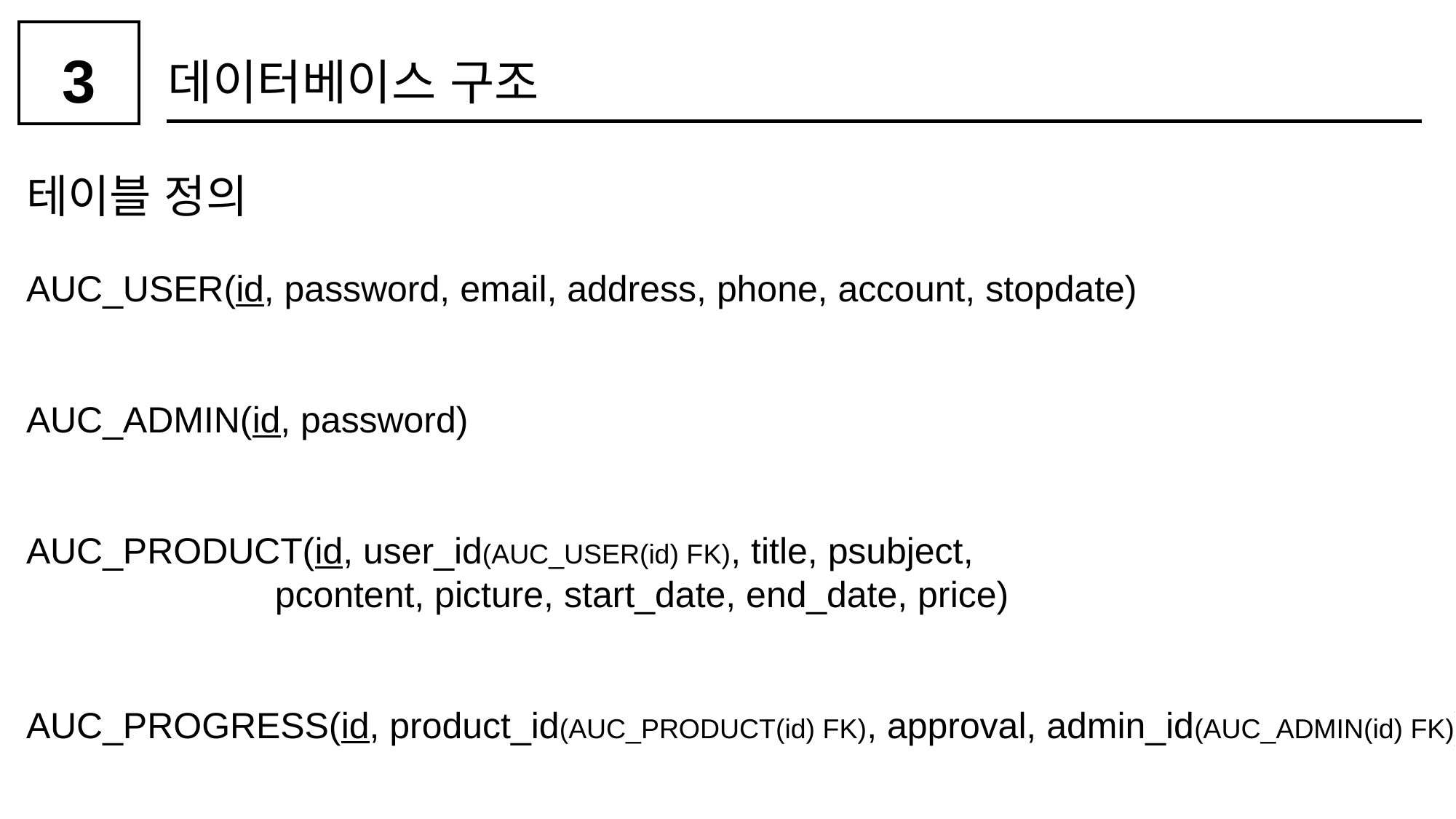

3
데이터베이스 구조

테이블 정의

AUC_USER(id, password, email, address, phone, account, stopdate)

AUC_ADMIN(id, password)

AUC_PRODUCT(id, user_id(AUC_USER(id) FK), title, psubject,
		   pcontent, picture, start_date, end_date, price)

AUC_PROGRESS(id, product_id(AUC_PRODUCT(id) FK), approval, admin_id(AUC_ADMIN(id) FK))